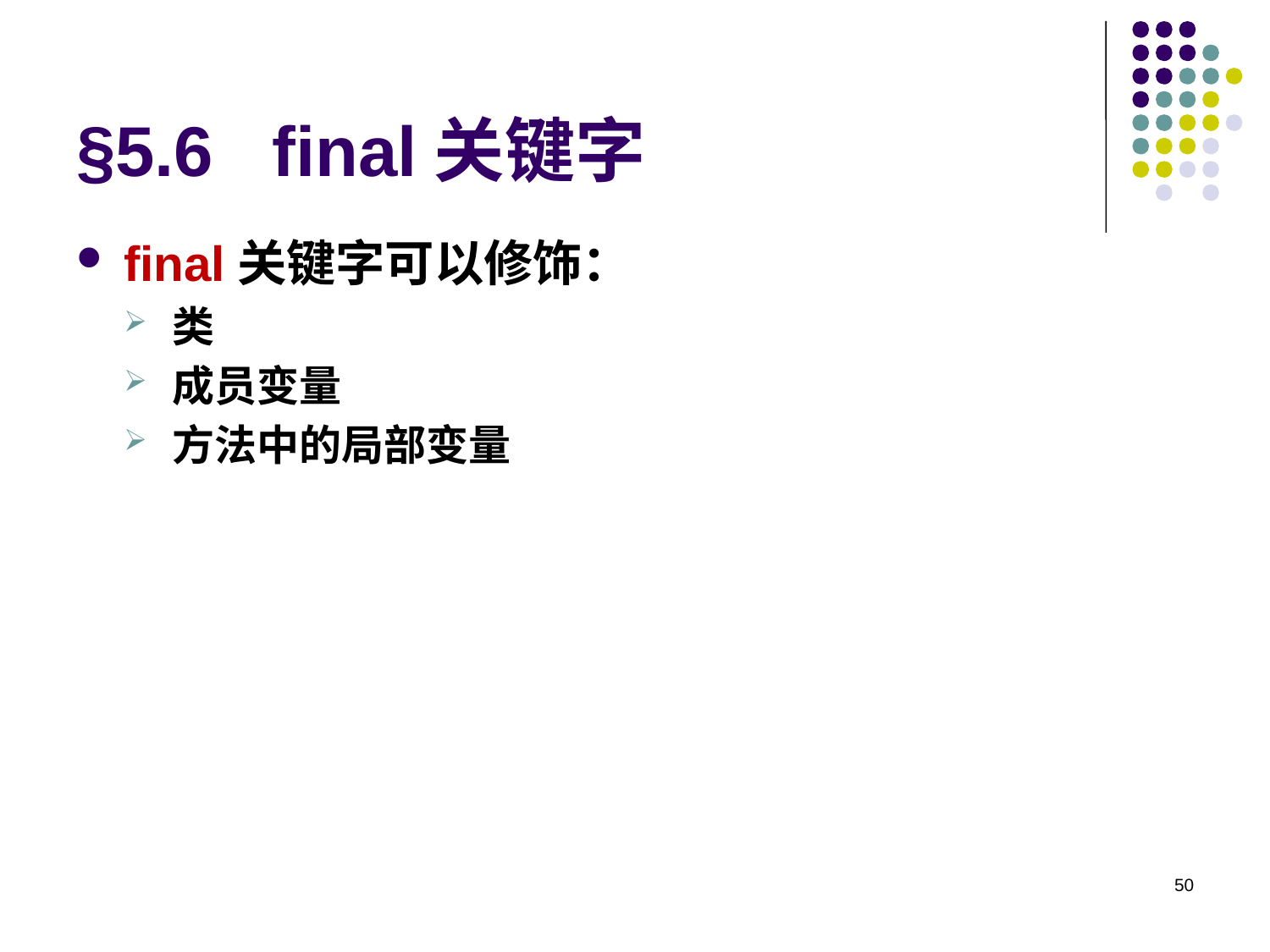

# §5.6   final关键字
final关键字可以修饰：
类
成员变量
方法中的局部变量
50